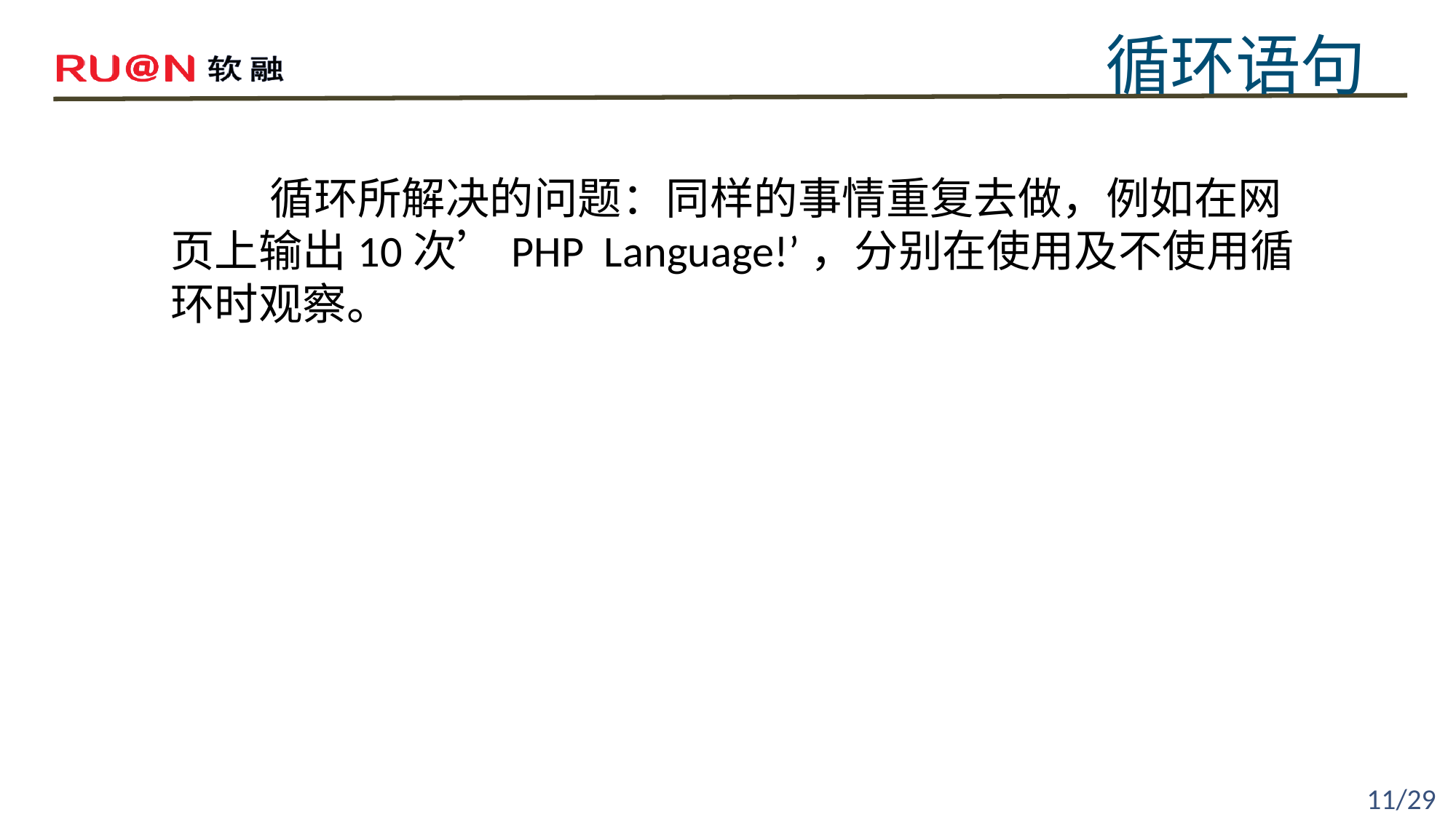

循环语句
         循环所解决的问题：同样的事情重复去做，例如在网页上输出10次’PHP  Language!’，分别在使用及不使用循环时观察。
11/29